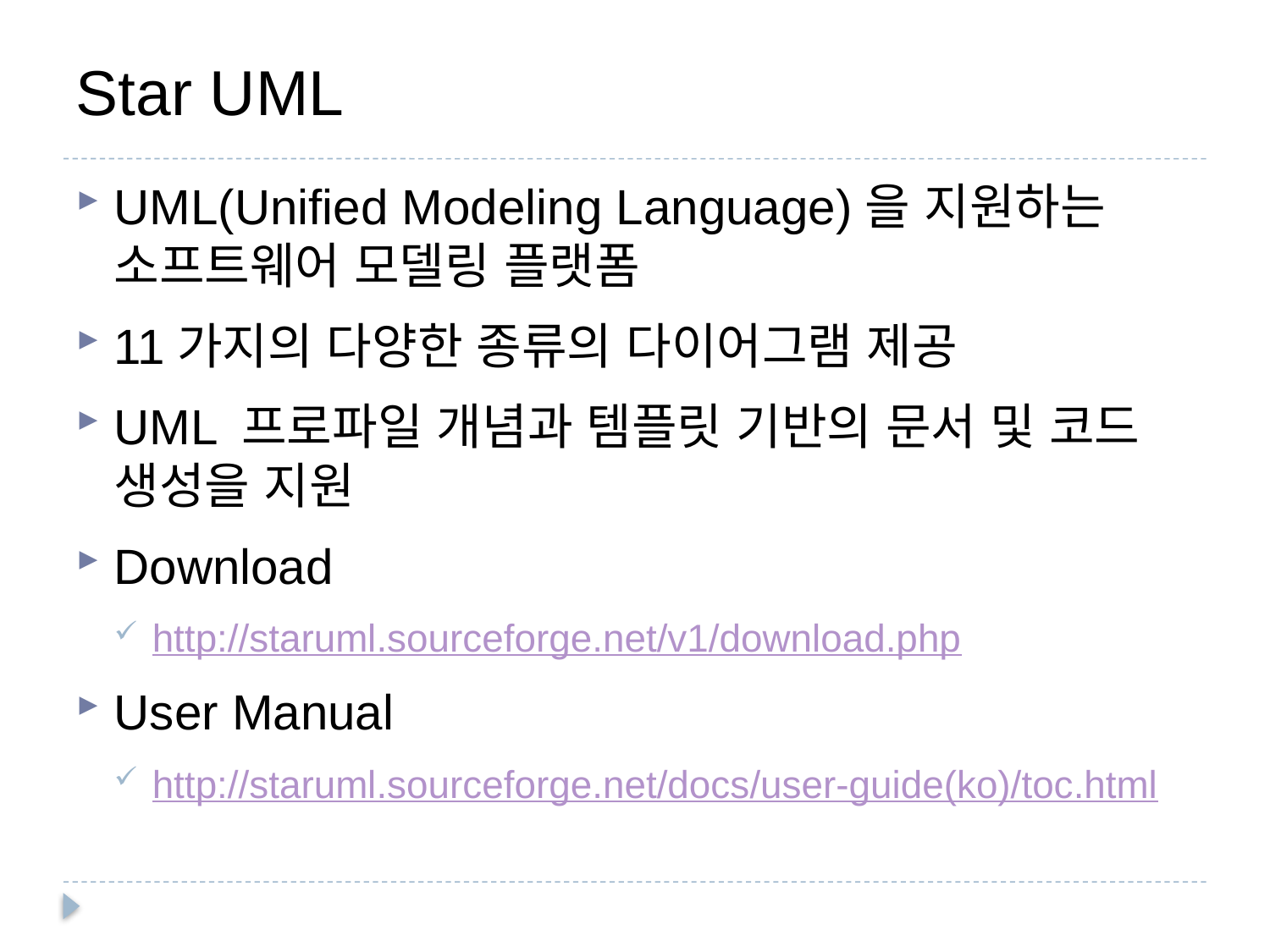

# Star UML
UML(Unified Modeling Language)을 지원하는 소프트웨어 모델링 플랫폼
11가지의 다양한 종류의 다이어그램 제공
UML 프로파일 개념과 템플릿 기반의 문서 및 코드 생성을 지원
Download
http://staruml.sourceforge.net/v1/download.php
User Manual
http://staruml.sourceforge.net/docs/user-guide(ko)/toc.html